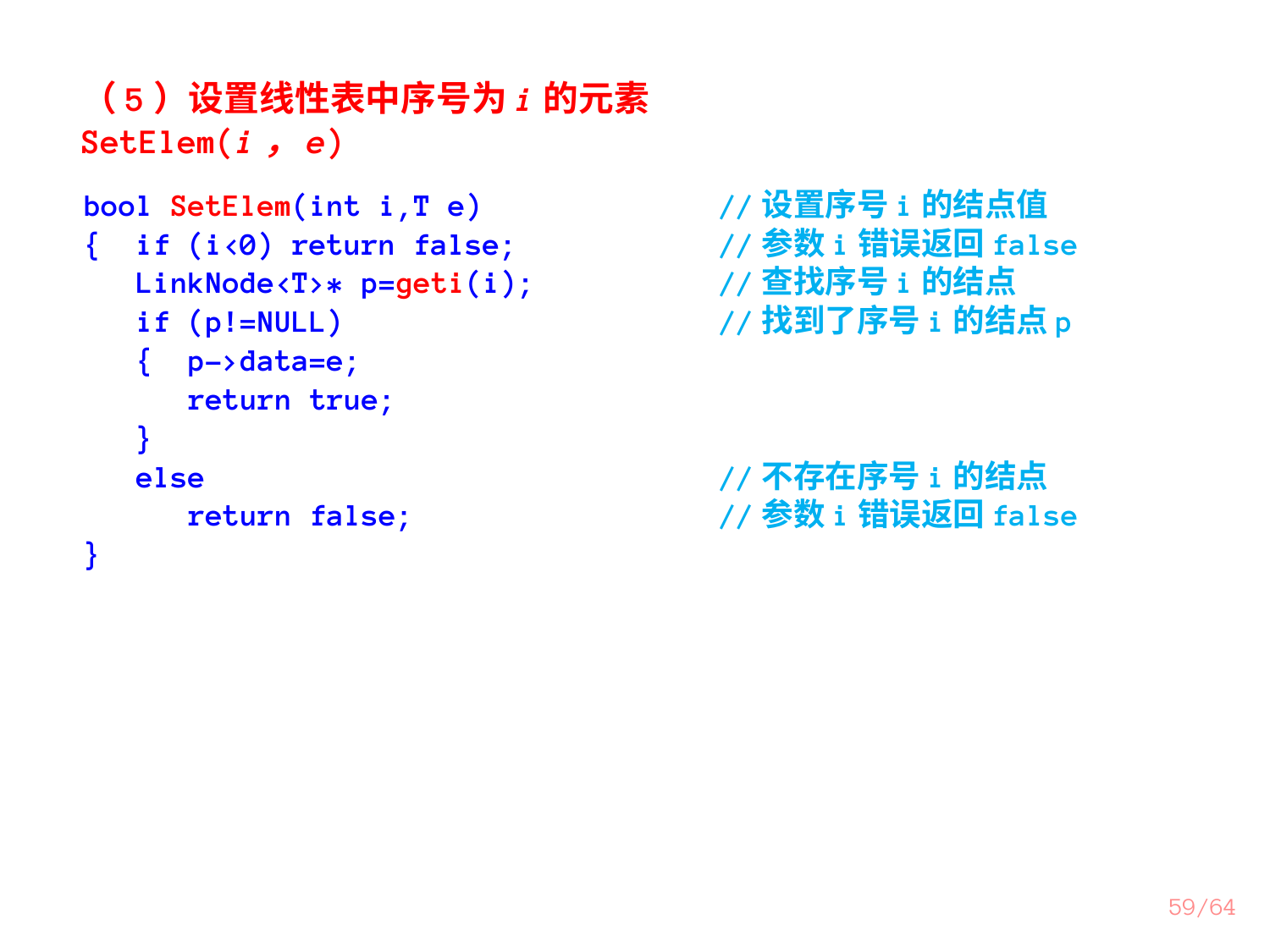

（5）设置线性表中序号为i的元素SetElem(i，e)
bool SetElem(int i,T e)		//设置序号i的结点值
{  if (i<0) return false;		//参数i错误返回false
   LinkNode<T>* p=geti(i);		//查找序号i的结点
   if (p!=NULL)			//找到了序号i的结点p
   {  p->data=e;
      return true;
   }
   else					//不存在序号i的结点
      return false;			//参数i错误返回false
}
59/64